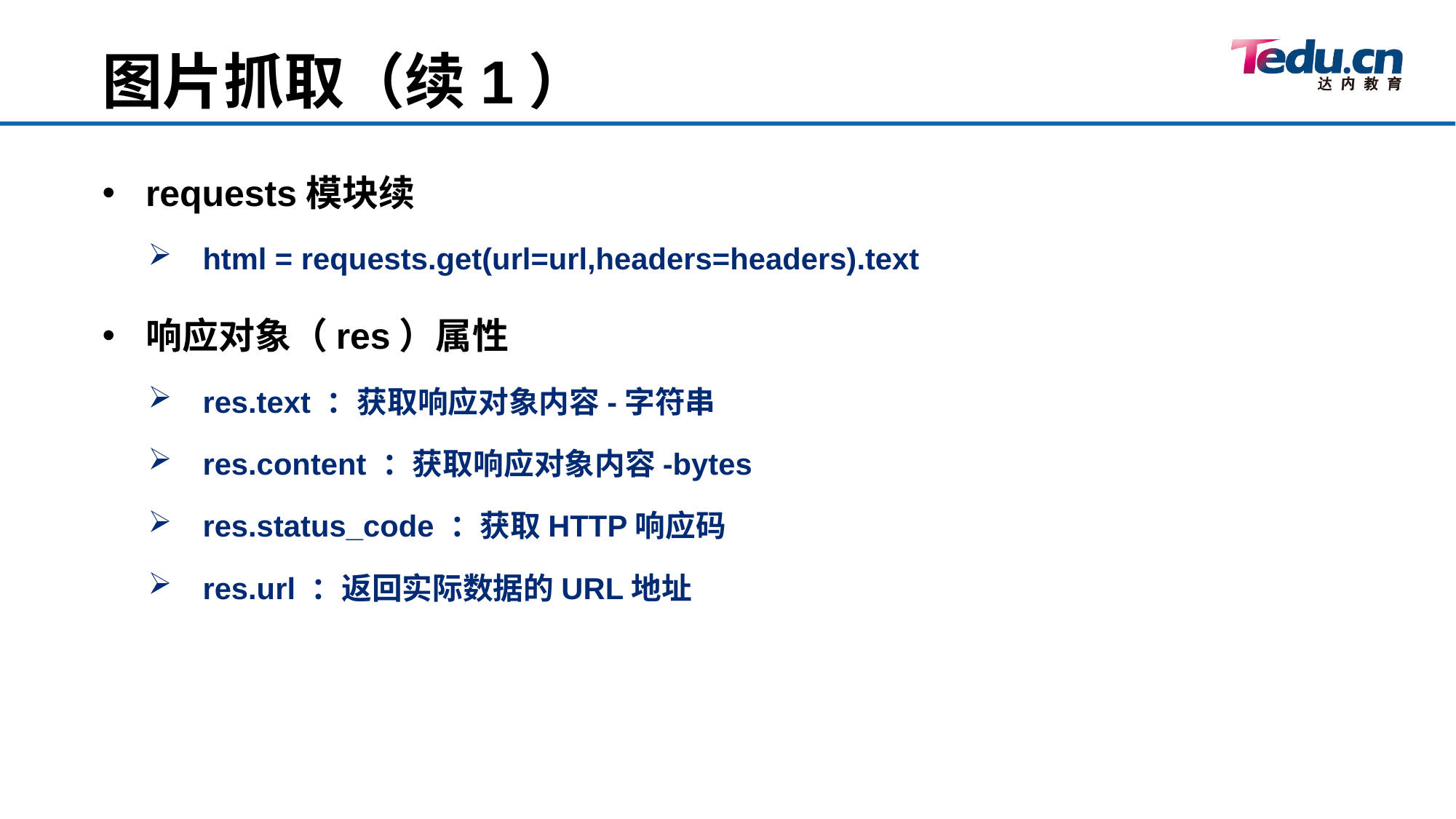

图片抓取（续1）
requests模块续
html = requests.get(url=url,headers=headers).text
响应对象（res）属性
res.text ：获取响应对象内容-字符串
res.content ：获取响应对象内容-bytes
res.status_code ：获取HTTP响应码
res.url ：返回实际数据的URL地址